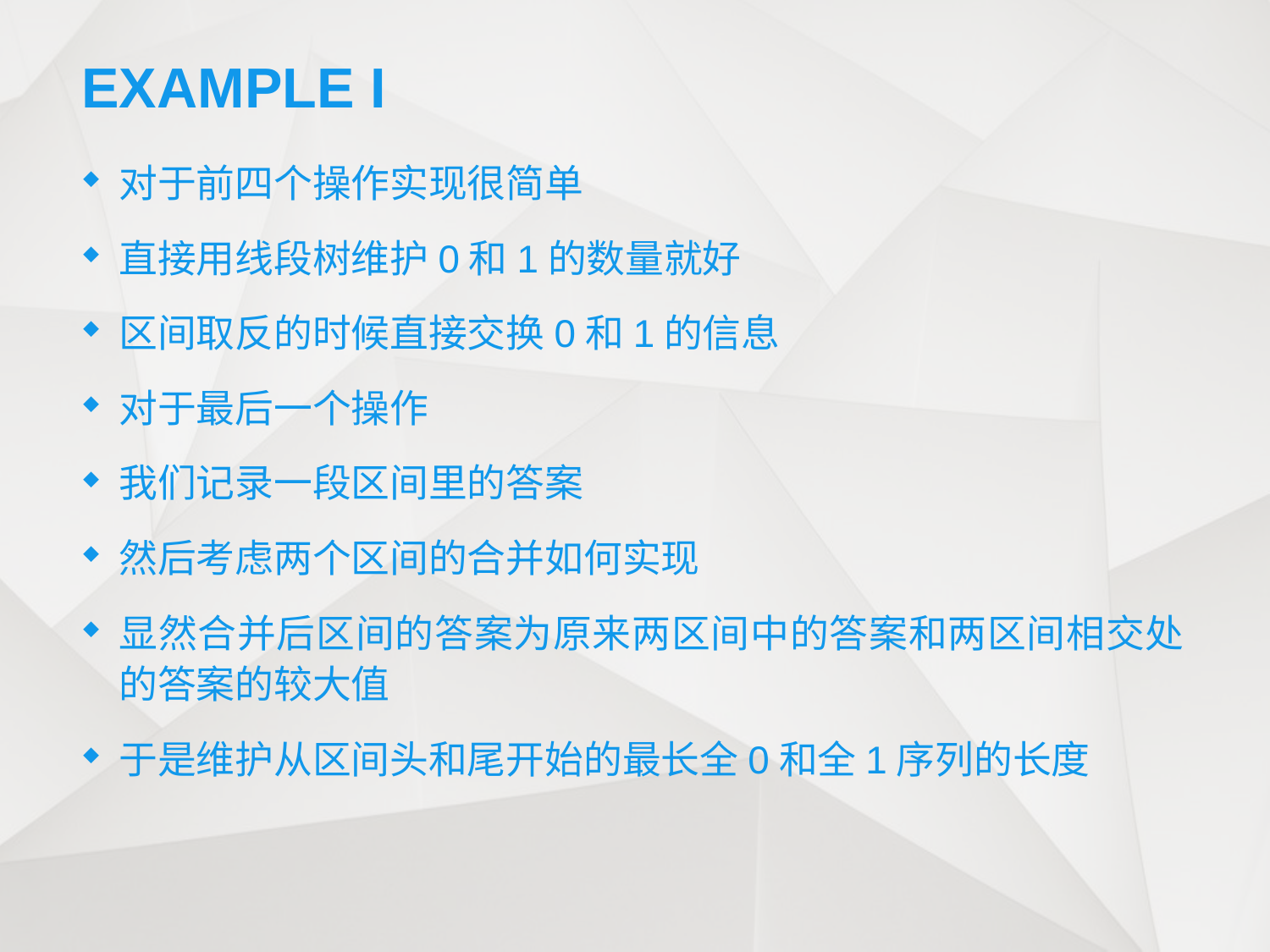

# EXAMPLE I
对于前四个操作实现很简单
直接用线段树维护0和1的数量就好
区间取反的时候直接交换0和1的信息
对于最后一个操作
我们记录一段区间里的答案
然后考虑两个区间的合并如何实现
显然合并后区间的答案为原来两区间中的答案和两区间相交处的答案的较大值
于是维护从区间头和尾开始的最长全0和全1序列的长度